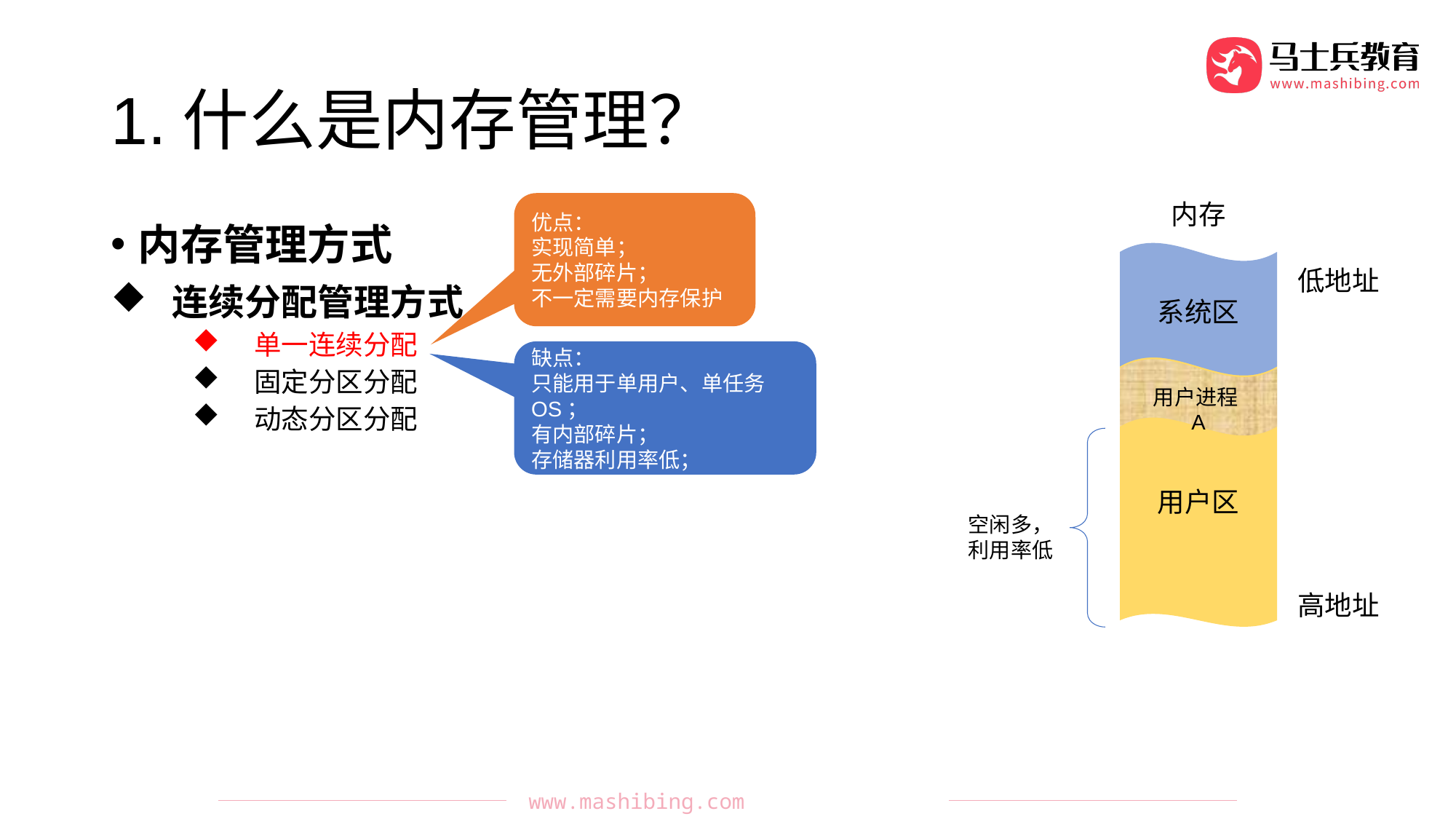

# 1.什么是内存管理？
内存

系统区

用户区
优点：
实现简单；
无外部碎片；
不一定需要内存保护
内存管理方式
连续分配管理方式
单一连续分配
固定分区分配
动态分区分配
低地址
缺点：
只能用于单用户、单任务OS；
有内部碎片；
存储器利用率低；

用户进程A

空闲多，
利用率低
高地址